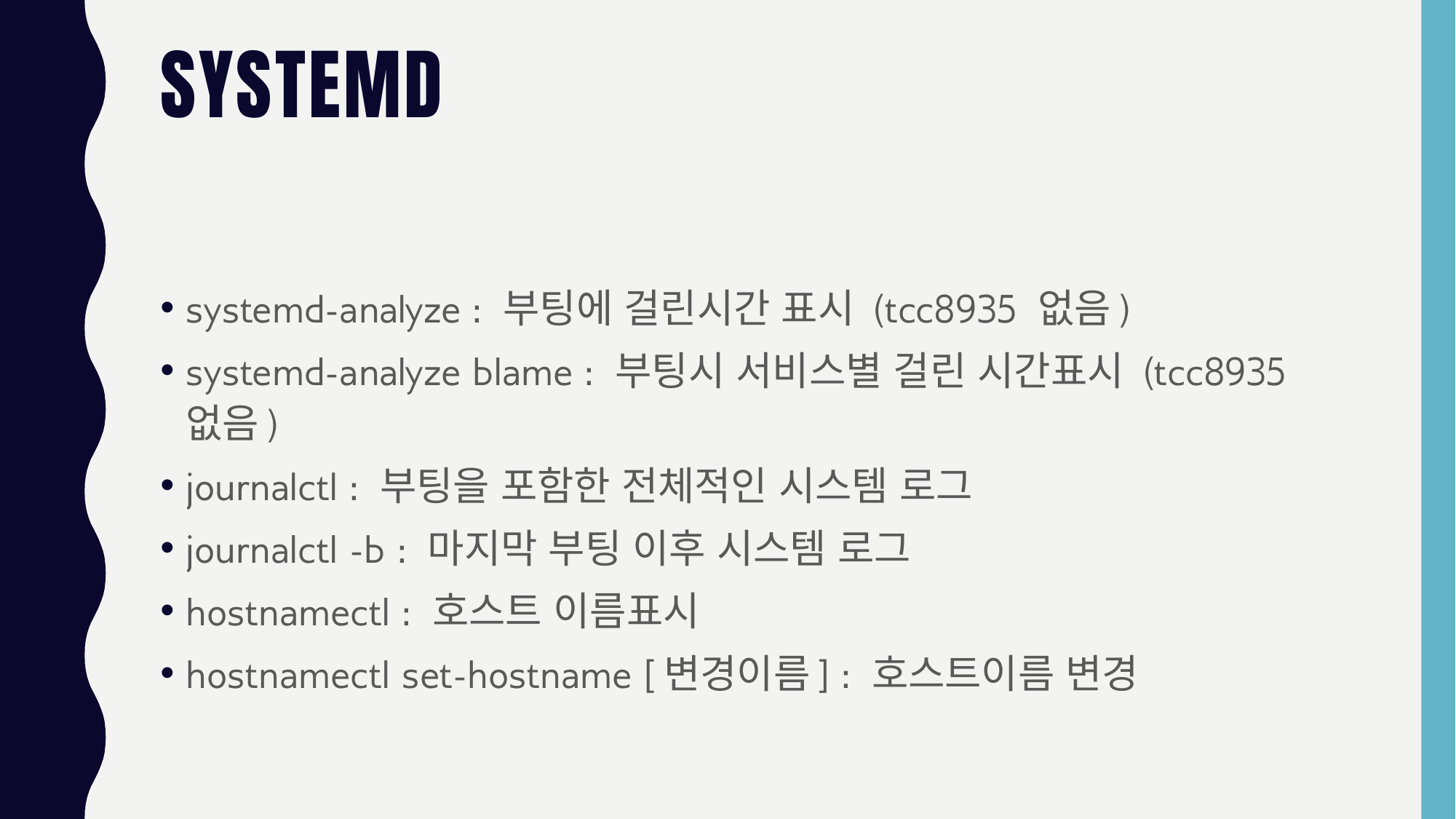

# SYSTEMd
systemd-analyze : 부팅에 걸린시간 표시 (tcc8935 없음)
systemd-analyze blame : 부팅시 서비스별 걸린 시간표시 (tcc8935 없음)
journalctl : 부팅을 포함한 전체적인 시스템 로그
journalctl -b : 마지막 부팅 이후 시스템 로그
hostnamectl : 호스트 이름표시
hostnamectl set-hostname [변경이름] : 호스트이름 변경